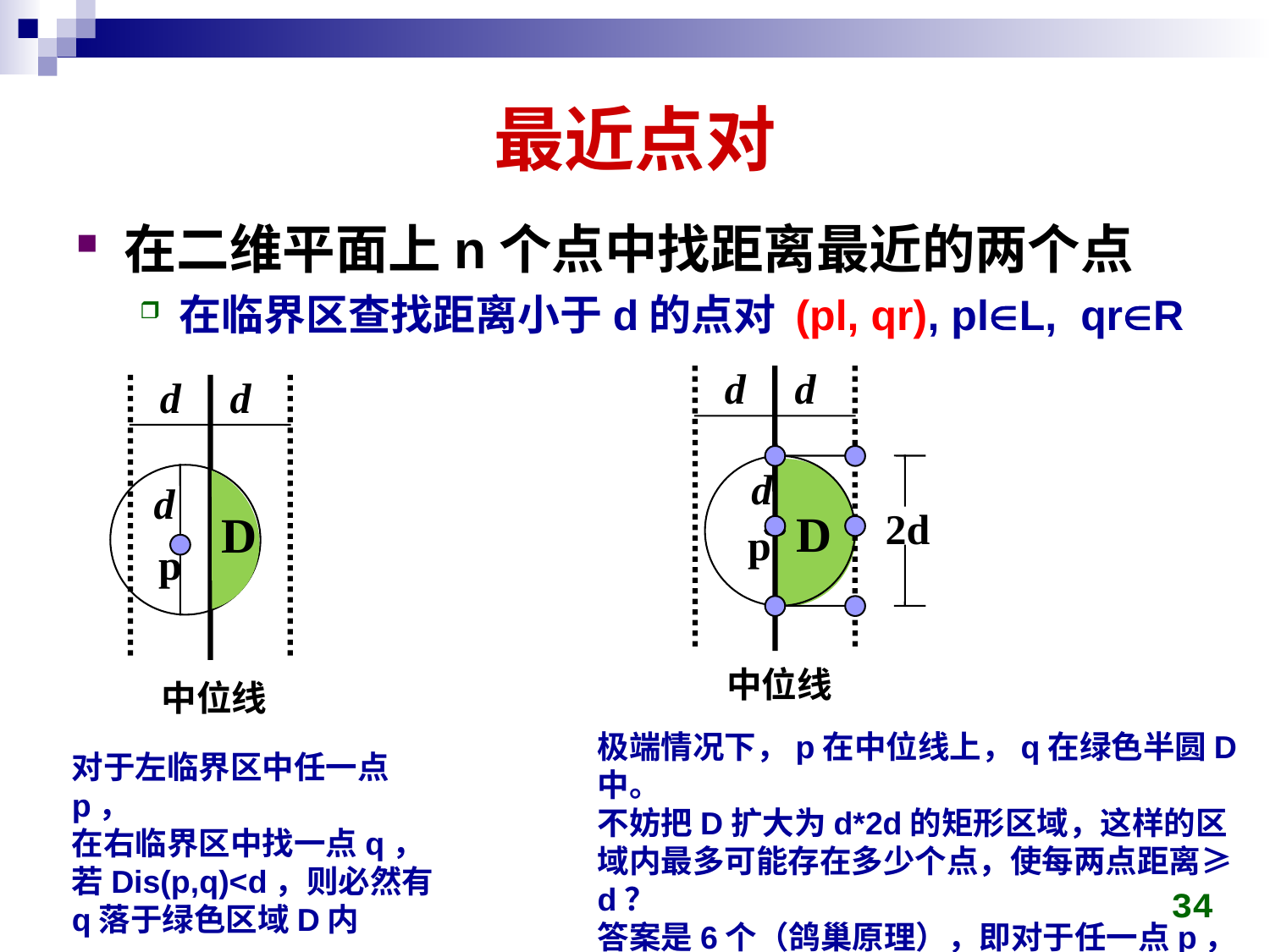

# 最近点对
在二维平面上n个点中找距离最近的两个点
在临界区查找距离小于d的点对 (pl, qr), pl∈L,  qr∈R

d
d

d

p

2d
D

中位线
d
d

d
p

中位线

D
极端情况下，p在中位线上，q在绿色半圆D中。
不妨把D扩大为d*2d的矩形区域，这样的区域内最多可能存在多少个点，使每两点距离≥d？
答案是6个（鸽巢原理），即对于任一点p，最多只需计算6次距离可以了
对于左临界区中任一点 p，
在右临界区中找一点q，
若Dis(p,q)<d，则必然有
q落于绿色区域D内
34